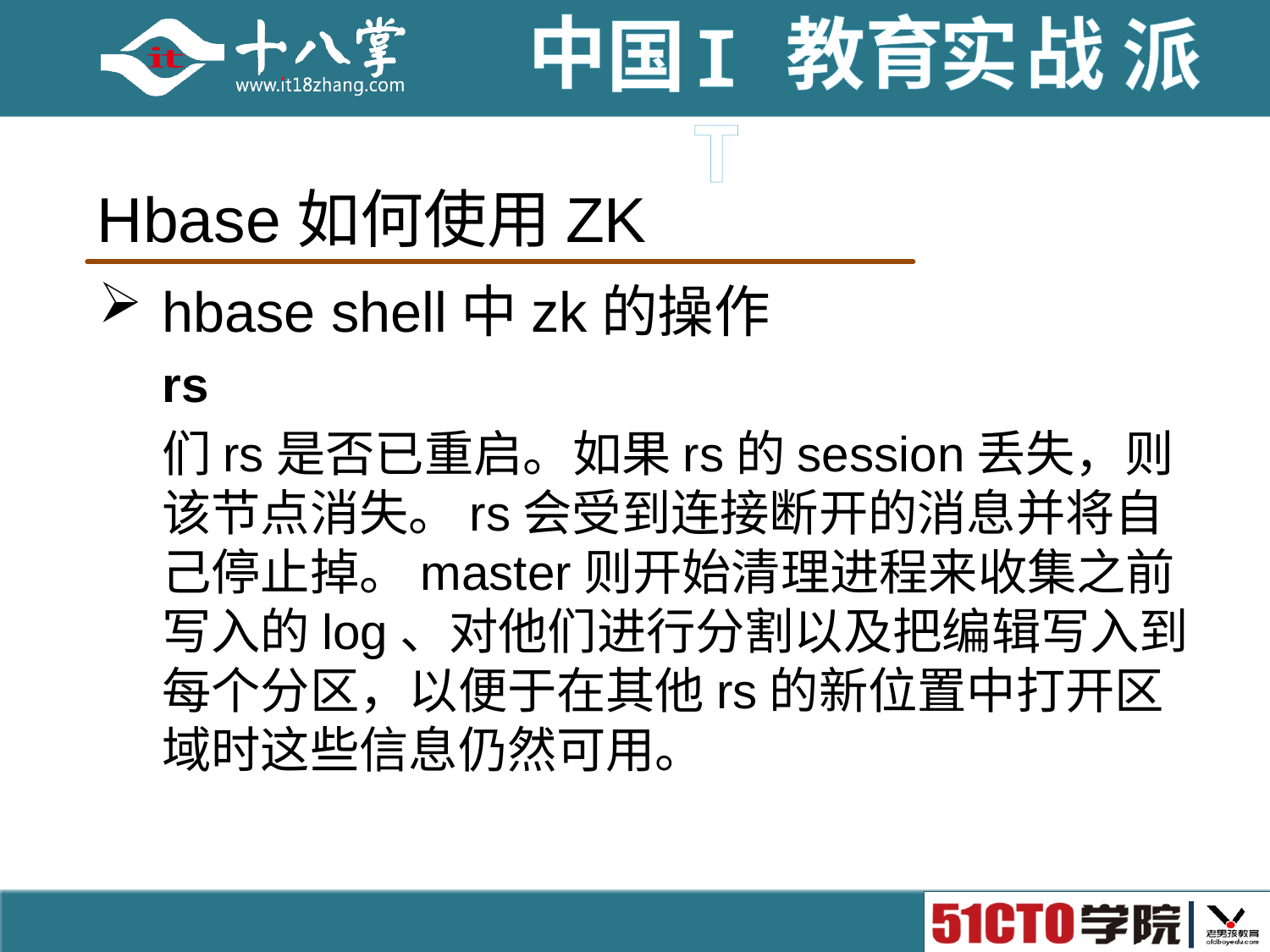

# Hbase如何使用ZK
hbase shell中zk的操作
rs
们rs是否已重启。如果rs的session丢失，则该节点消失。rs会受到连接断开的消息并将自己停止掉。master则开始清理进程来收集之前写入的log、对他们进行分割以及把编辑写入到每个分区，以便于在其他rs的新位置中打开区域时这些信息仍然可用。